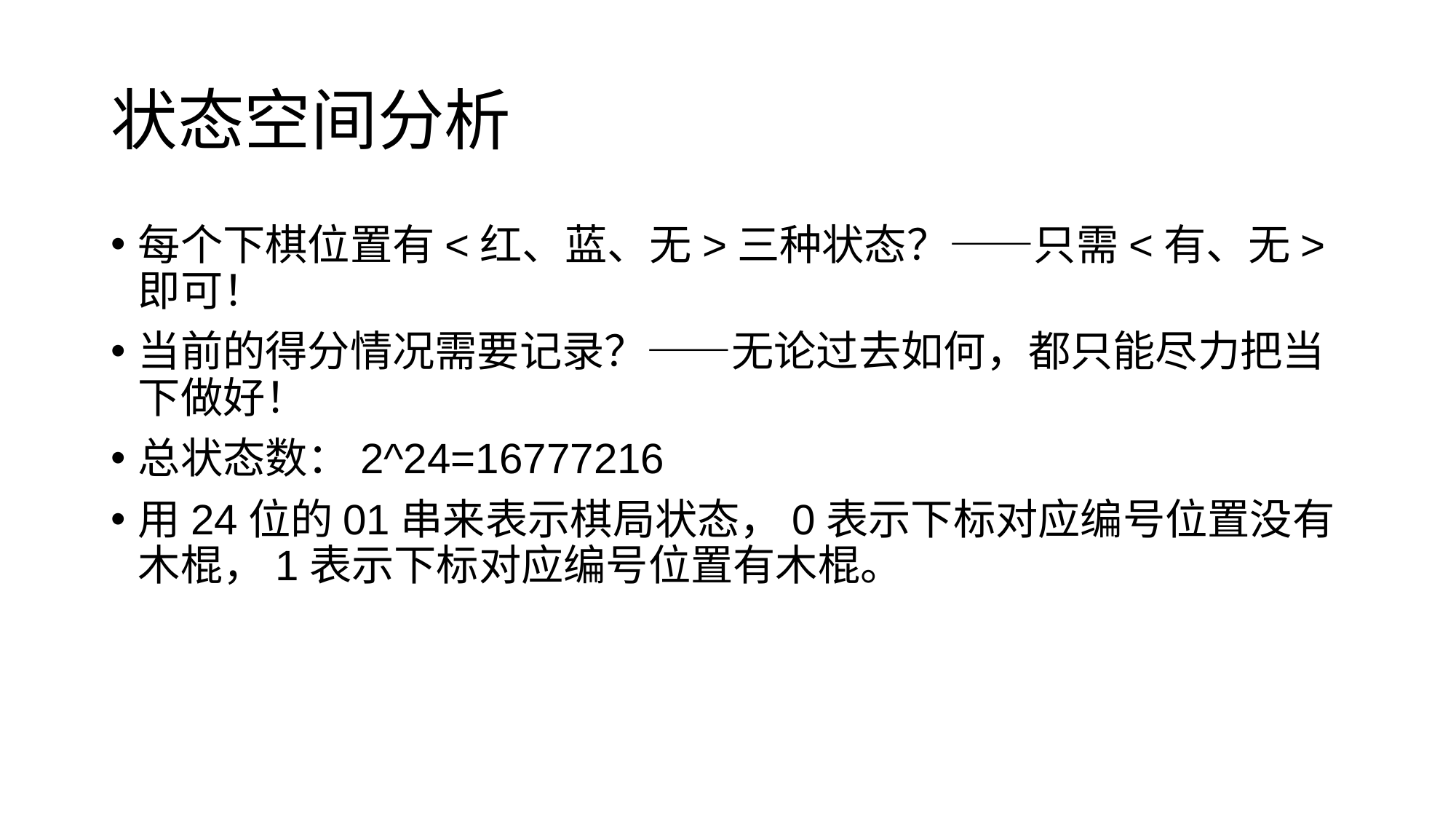

# 状态空间分析
每个下棋位置有<红、蓝、无>三种状态？——只需<有、无>即可！
当前的得分情况需要记录？——无论过去如何，都只能尽力把当下做好！
总状态数：2^24=16777216
用24位的01串来表示棋局状态，0表示下标对应编号位置没有木棍，1表示下标对应编号位置有木棍。